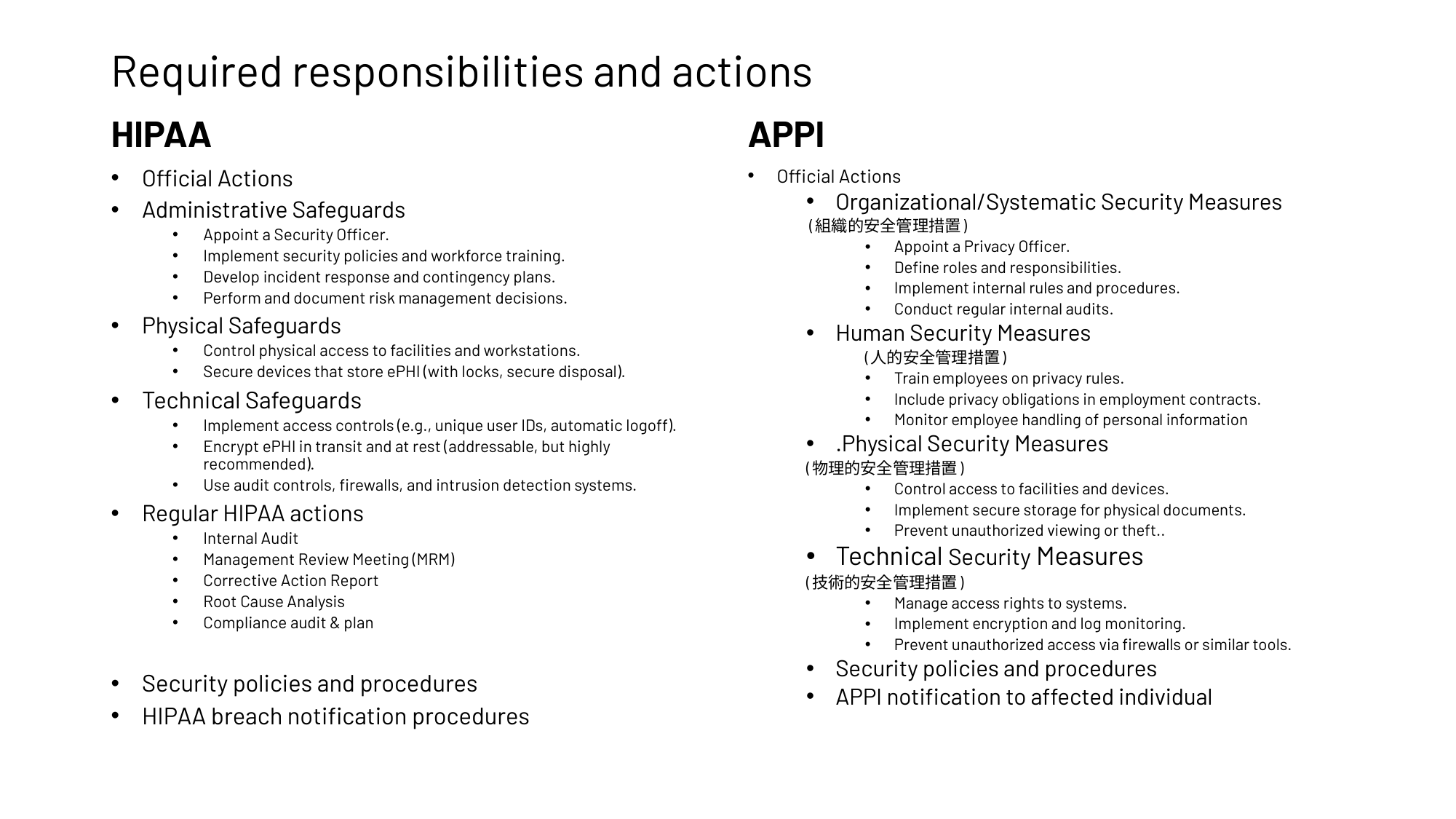

# Required responsibilities and actions
APPI
HIPAA
Official Actions
Administrative Safeguards
Appoint a Security Officer.
Implement security policies and workforce training.
Develop incident response and contingency plans.
Perform and document risk management decisions.
Physical Safeguards
Control physical access to facilities and workstations.
Secure devices that store ePHI (with locks, secure disposal).
Technical Safeguards
Implement access controls (e.g., unique user IDs, automatic logoff).
Encrypt ePHI in transit and at rest (addressable, but highly recommended).
Use audit controls, firewalls, and intrusion detection systems.
Regular HIPAA actions
Internal Audit
Management Review Meeting (MRM)
Corrective Action Report
Root Cause Analysis
Compliance audit & plan

Security policies and procedures
HIPAA breach notification procedures

Official Actions
Organizational/Systematic Security Measures
	 (組織的安全管理措置)
Appoint a Privacy Officer.
Define roles and responsibilities.
Implement internal rules and procedures.
Conduct regular internal audits.
Human Security Measures
(人的安全管理措置)
Train employees on privacy rules.
Include privacy obligations in employment contracts.
Monitor employee handling of personal information
.Physical Security Measures
	(物理的安全管理措置)
Control access to facilities and devices.
Implement secure storage for physical documents.
Prevent unauthorized viewing or theft..
Technical Security Measures
	(技術的安全管理措置)
Manage access rights to systems.
Implement encryption and log monitoring.
Prevent unauthorized access via firewalls or similar tools.
Security policies and procedures
APPI notification to affected individual